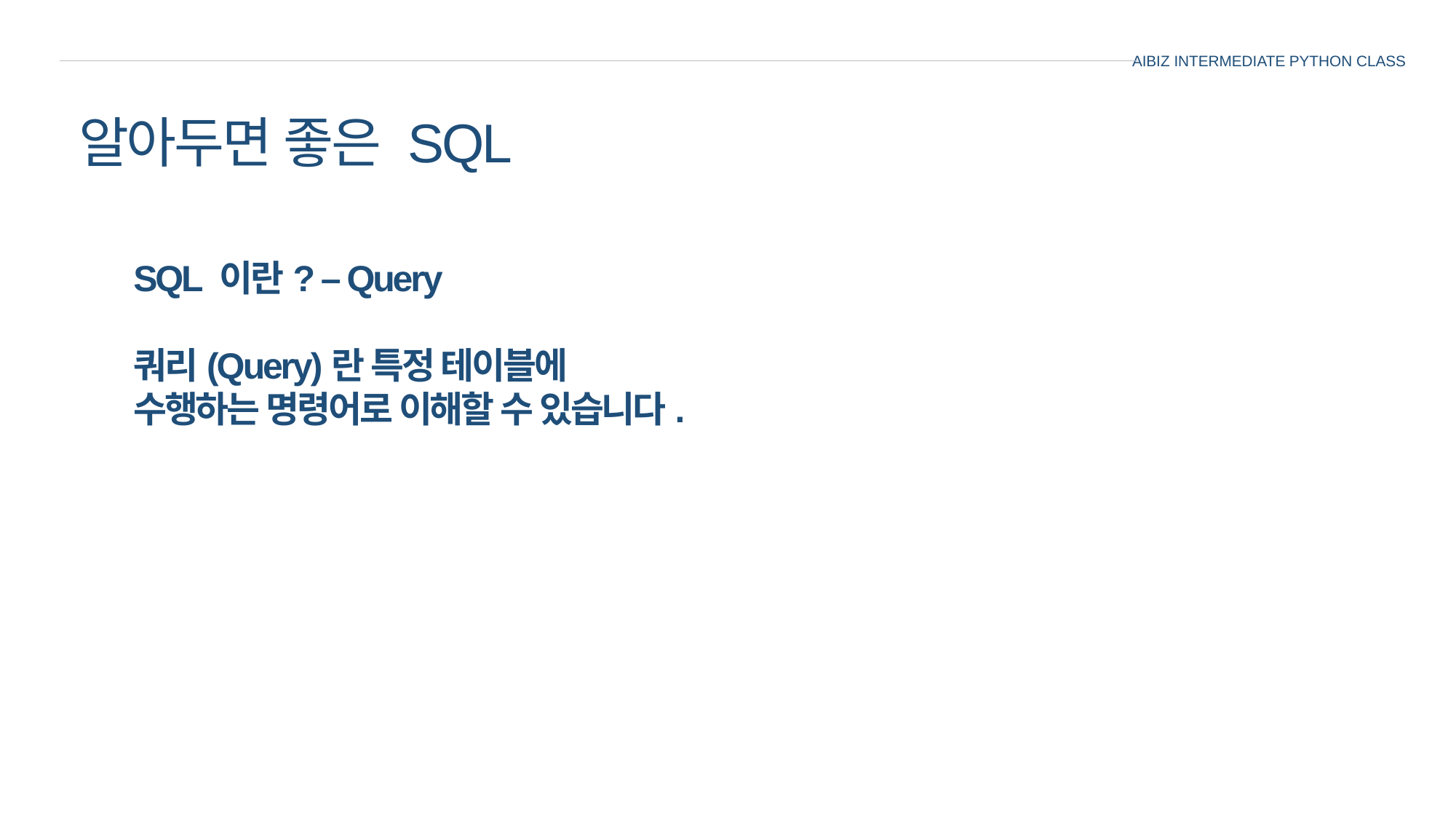

AIBIZ INTERMEDIATE PYTHON CLASS
알아두면 좋은 SQL
SQL 이란? – Query

쿼리(Query)란 특정 테이블에
수행하는 명령어로 이해할 수 있습니다.